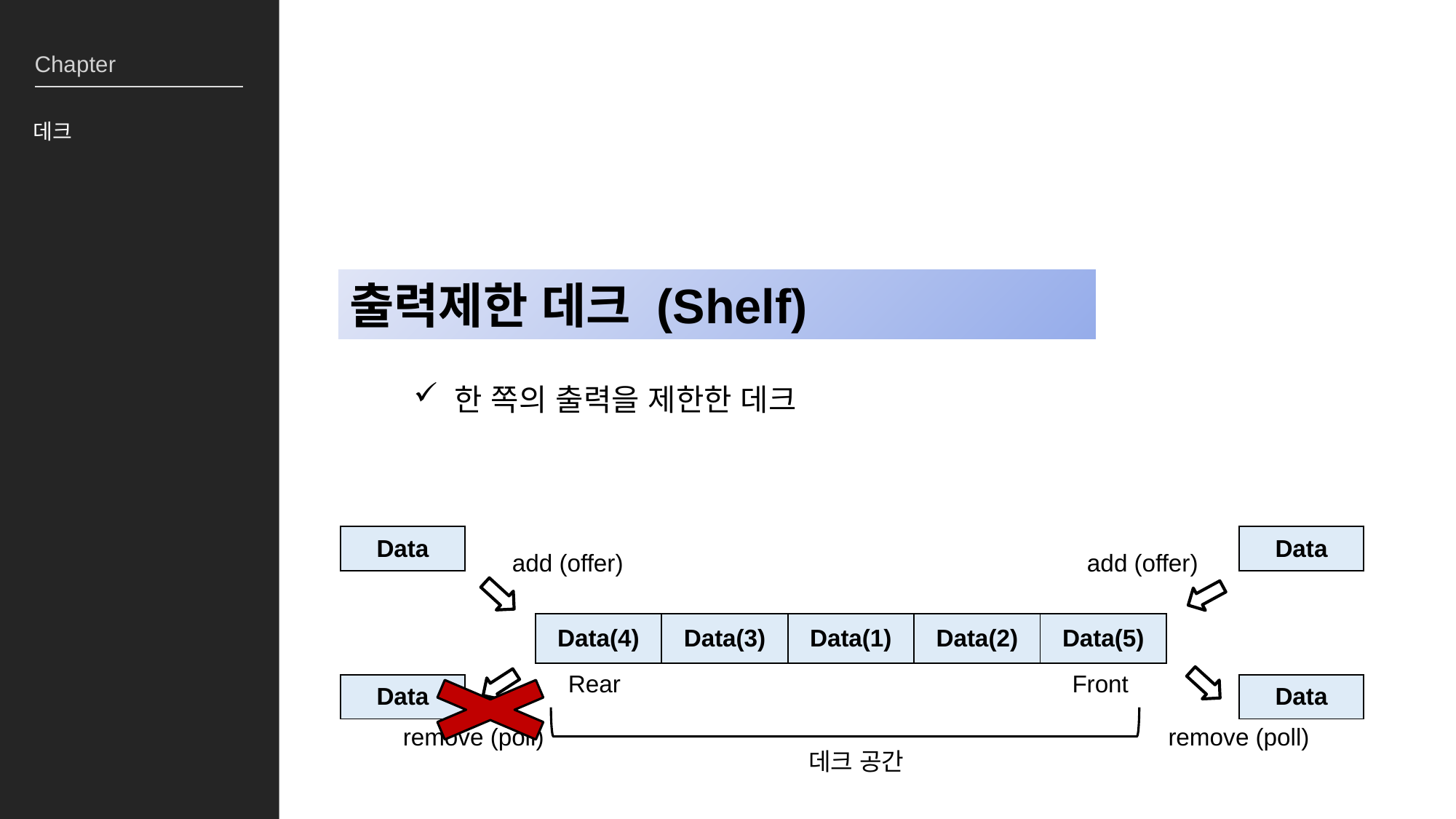

데크
출력제한 데크 (Shelf)
한 쪽의 출력을 제한한 데크

| Data |
| --- |
| Data |
| --- |
add (offer)
add (offer)

| Data(4) | Data(3) | Data(1) | Data(2) | Data(5) |
| --- | --- | --- | --- | --- |
Rear
Front

| Data |
| --- |
| Data |
| --- |
remove (poll)
remove (poll)
데크 공간